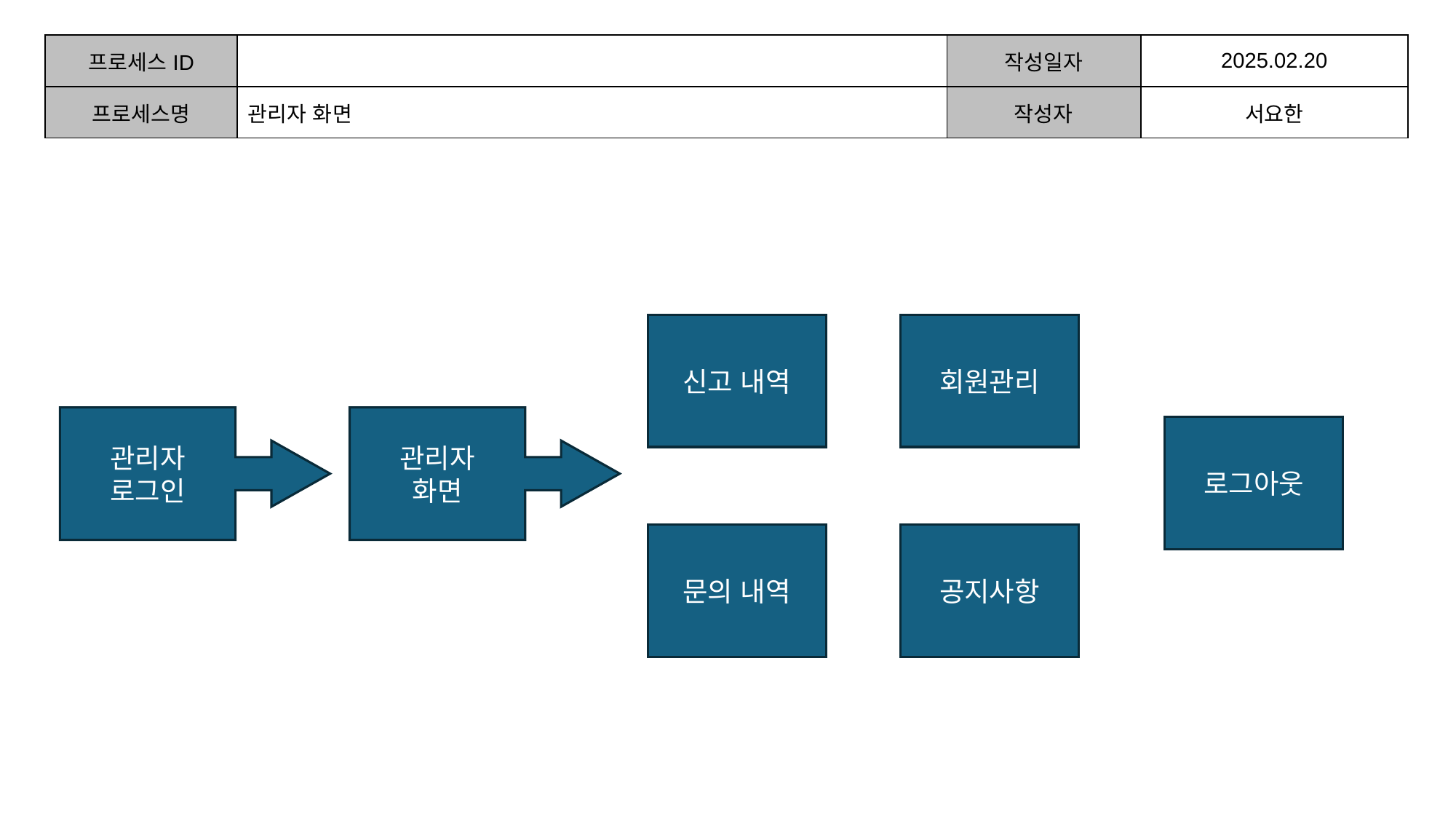

| 프로세스ID |  | 작성일자 | 2025.02.20 |
| --- | --- | --- | --- |
| 프로세스명 | 관리자 화면 | 작성자 | 서요한 |
|  |  |  |  |
신고 내역
회원관리
관리자
로그인
관리자
화면
로그아웃
문의 내역
공지사항